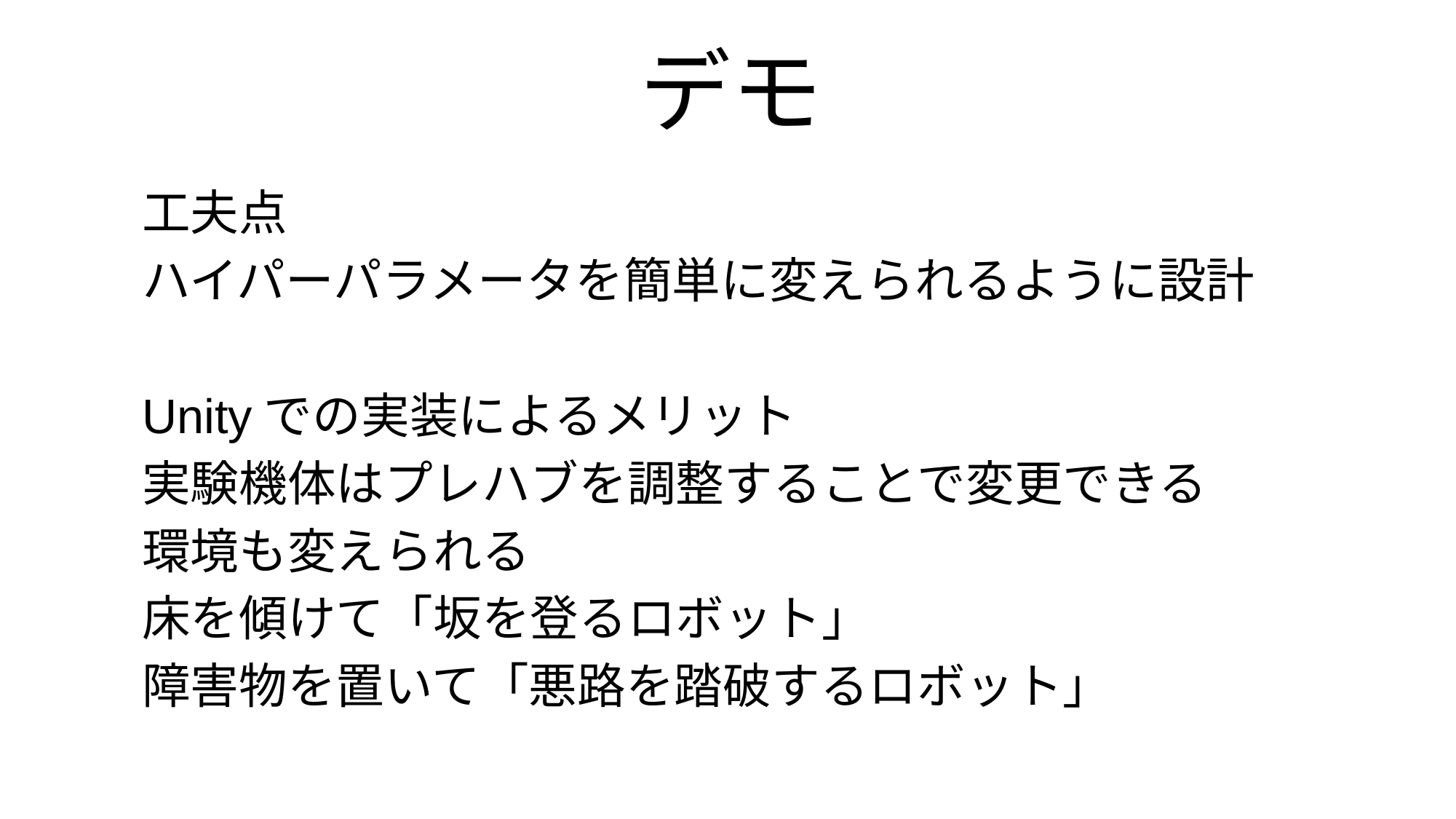

# デモ
工夫点
ハイパーパラメータを簡単に変えられるように設計

Unityでの実装によるメリット
実験機体はプレハブを調整することで変更できる
環境も変えられる
床を傾けて「坂を登るロボット」
障害物を置いて「悪路を踏破するロボット」